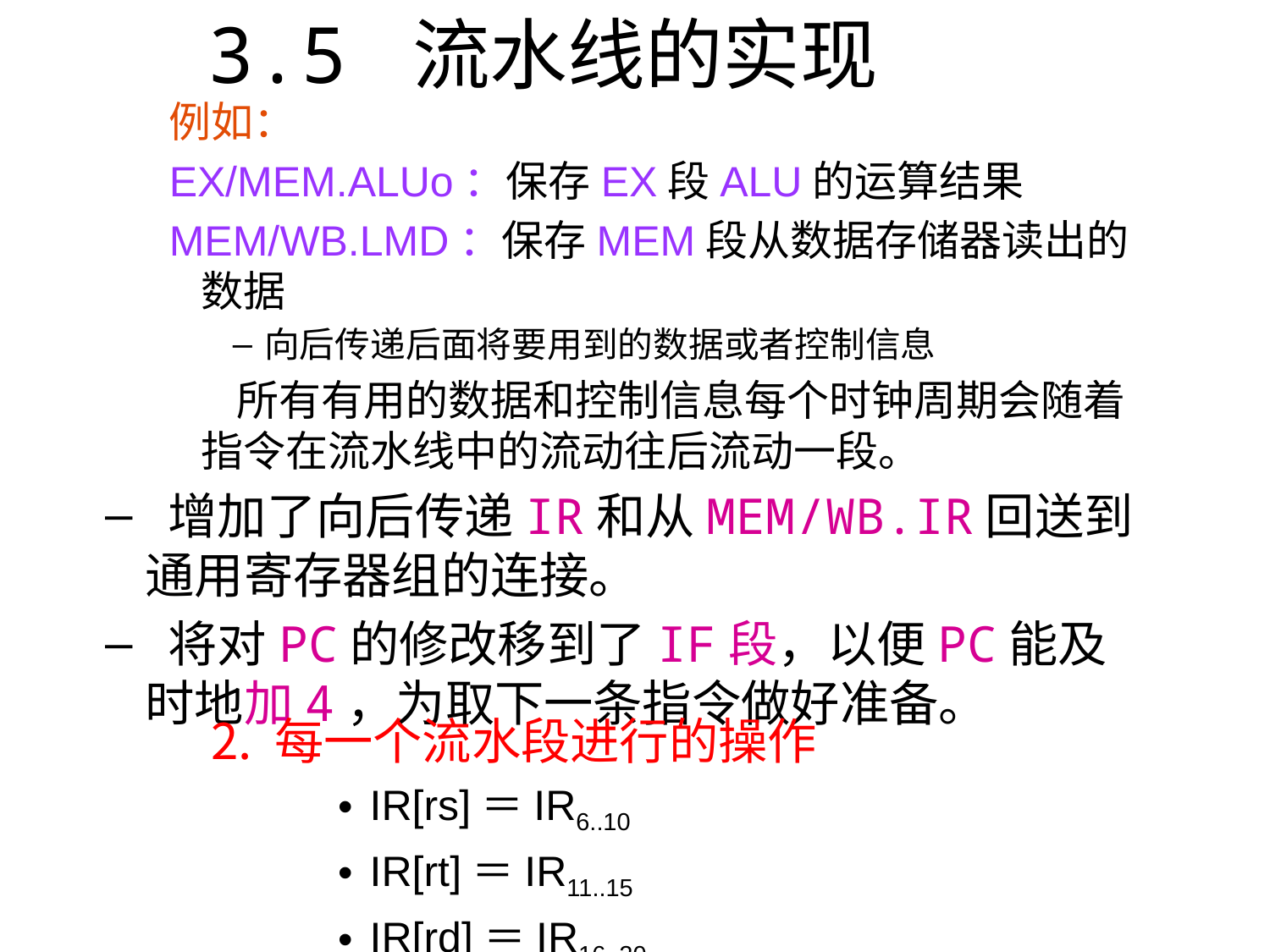

3.5 流水线的实现
例如：
EX/MEM.ALUo：保存EX段ALU的运算结果
MEM/WB.LMD：保存MEM段从数据存储器读出的数据
向后传递后面将要用到的数据或者控制信息
      所有有用的数据和控制信息每个时钟周期会随着指令在流水线中的流动往后流动一段。
 增加了向后传递IR和从MEM/WB.IR回送到通用寄存器组的连接。
 将对PC的修改移到了IF段，以便PC能及时地加4，为取下一条指令做好准备。

每一个流水段进行的操作
IR[rs]＝IR6..10
IR[rt]＝IR11..15
IR[rd]＝IR16..20